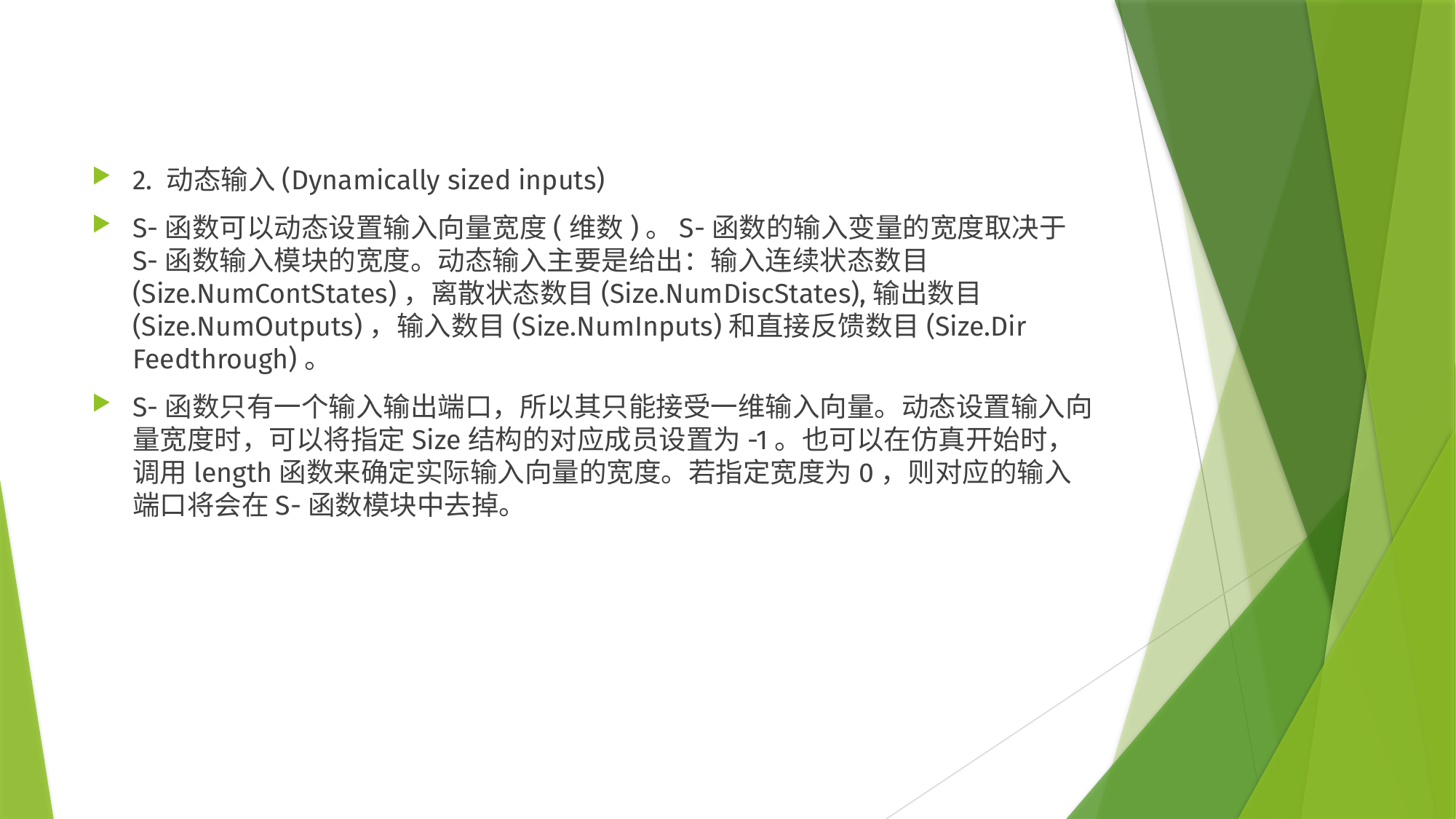

2. 动态输入(Dynamically sized inputs)
S-函数可以动态设置输入向量宽度(维数)。S-函数的输入变量的宽度取决于S-函数输入模块的宽度。动态输入主要是给出：输入连续状态数目(Size.NumContStates)，离散状态数目(Size.NumDiscStates),输出数目(Size.NumOutputs)，输入数目(Size.NumInputs)和直接反馈数目(Size.Dir Feedthrough)。
S-函数只有一个输入输出端口，所以其只能接受一维输入向量。动态设置输入向量宽度时，可以将指定Size结构的对应成员设置为-1。也可以在仿真开始时，调用length函数来确定实际输入向量的宽度。若指定宽度为0，则对应的输入端口将会在S-函数模块中去掉。